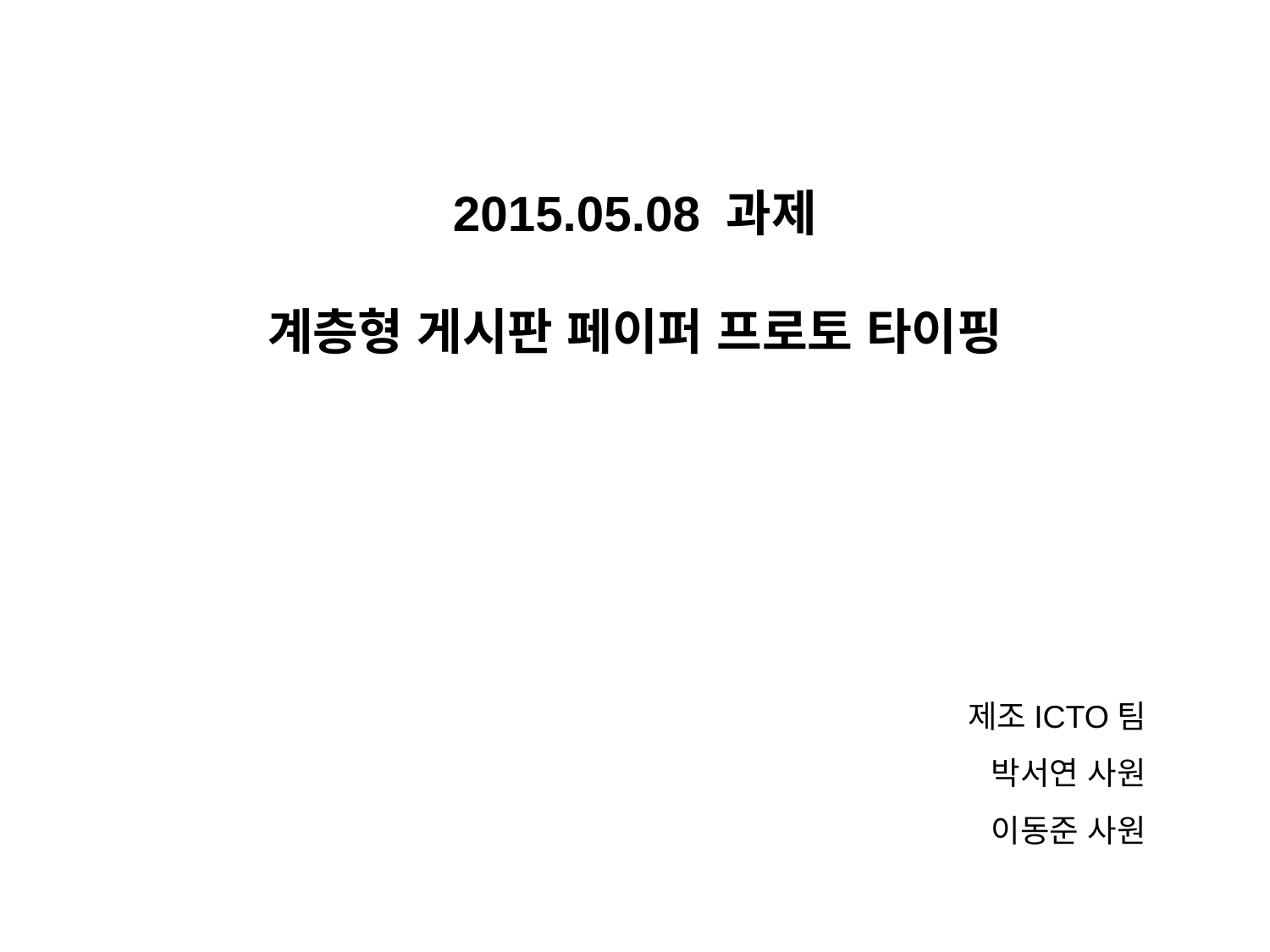

2015.05.08 과제

계층형 게시판 페이퍼 프로토 타이핑
제조ICTO팀
박서연 사원
이동준 사원